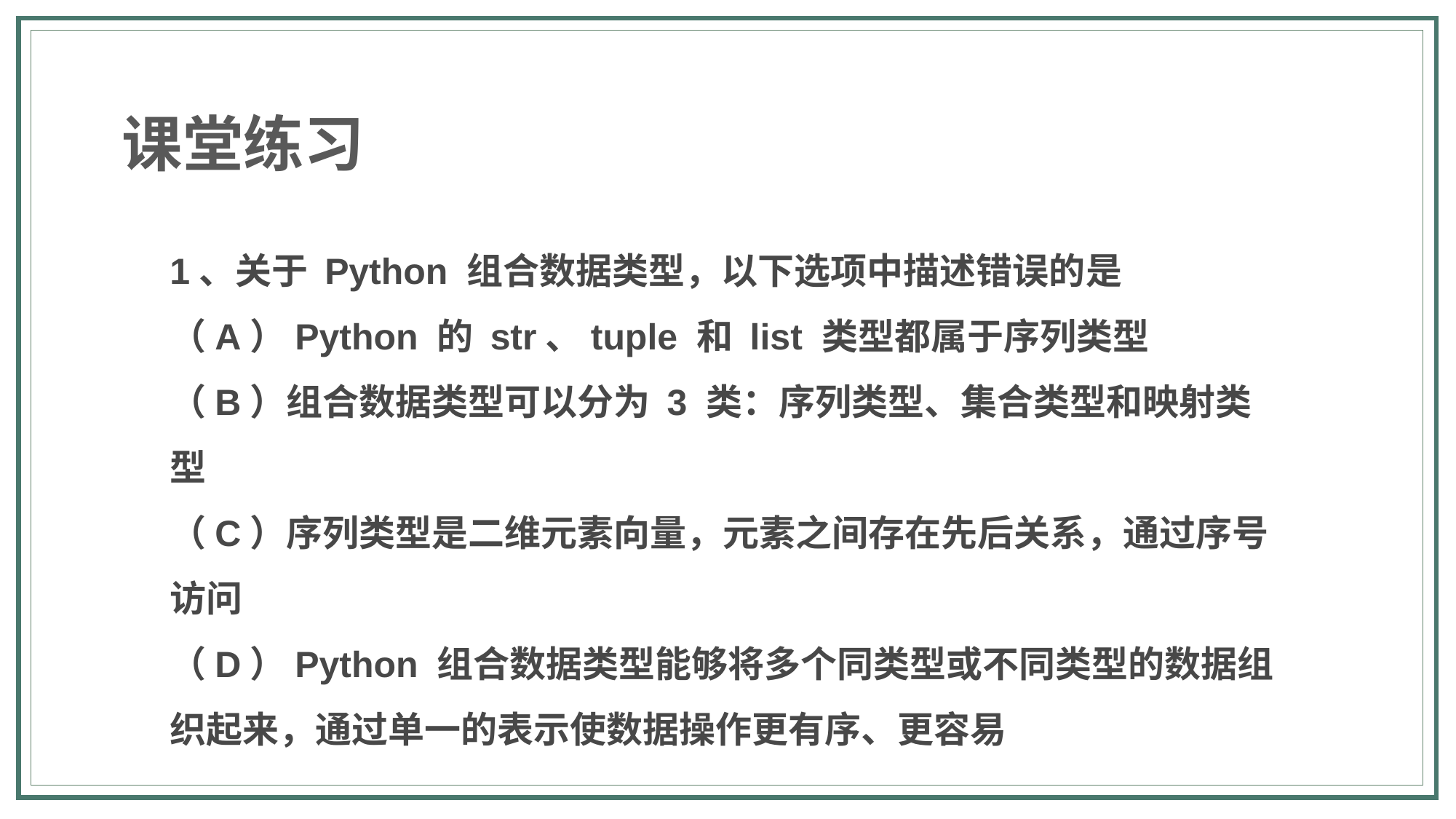

课堂练习
1、关于 Python 组合数据类型，以下选项中描述错误的是‬‬‬‬‬‬‬‬‬‬‬‬‬‬‬‬‬‬‬‬‬‬‬‬‬‬‬‬‬‬‬‬‬‬‬‬‬‬‬‬‬‬‬‬‬‬‬‬‬‬‬‬‬‬‬‬‬‬‬‬‬‬‬‬‬‬‬‬‬‬‬‬‬‬‬‬‬‬‬‬‬‬‬‬‬‬‬‬‬‬‬‬‬‬‬‬
（A）Python 的 str、tuple 和 list 类型都属于序列类型
（B）组合数据类型可以分为 3 类：序列类型、集合类型和映射类型
（C）序列类型是二维元素向量，元素之间存在先后关系，通过序号访问
（D）Python 组合数据类型能够将多个同类型或不同类型的数据组织起来，通过单一的表示使数据操作更有序、更容易